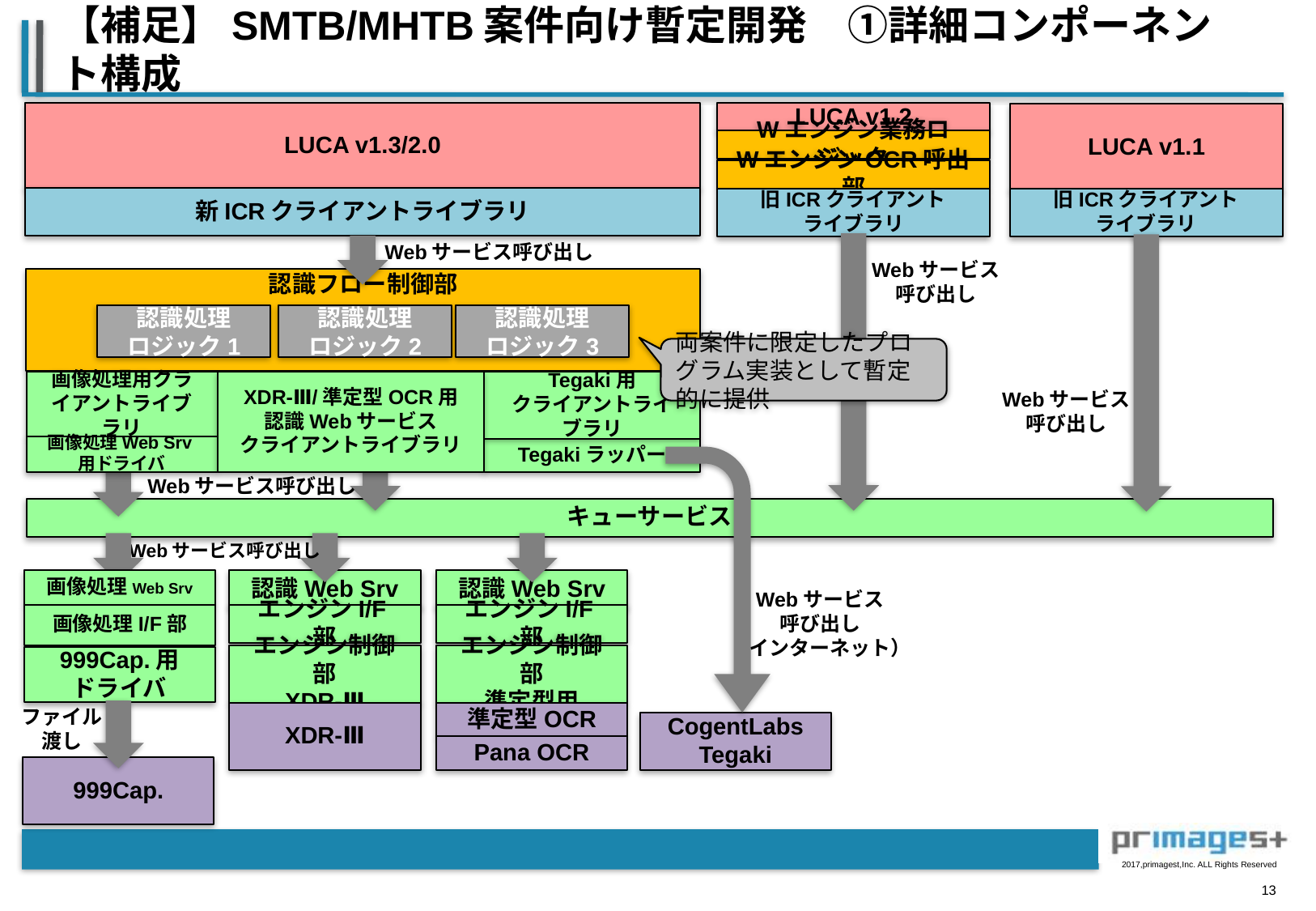

# 【補足】SMTB/MHTB案件向け暫定開発　①詳細コンポーネント構成
LUCA v1.3/2.0
LUCA v1.2
LUCA v1.1
Wエンジン業務ロジック
WエンジンOCR呼出部
新ICRクライアントライブラリ
旧ICRクライアント
ライブラリ
旧ICRクライアント
ライブラリ
Webサービス呼び出し

Webサービス
呼び出し
認識フロー制御部
認識処理
ロジック1
認識処理
ロジック2
認識処理
ロジック3
両案件に限定したプログラム実装として暫定的に提供

Tegaki用
クライアントライブラリ
XDR-Ⅲ/準定型OCR用
認識Webサービス
クライアントライブラリ
画像処理用クライアントライブラリ
Webサービス
呼び出し
画像処理Web Srv用ドライバ
Tegakiラッパー

Webサービス呼び出し
キューサービス

Webサービス呼び出し
認識Web Srv
認識Web Srv
画像処理Web Srv
Webサービス
呼び出し
（インターネット）
エンジンI/F部
エンジンI/F部
画像処理I/F部
エンジン制御部
XDR-Ⅲ
エンジン制御部
準定型用
999Cap.用
ドライバ
ファイル
渡し
XDR-Ⅲ
準定型OCR

CogentLabs
Tegaki
Pana OCR
999Cap.
13